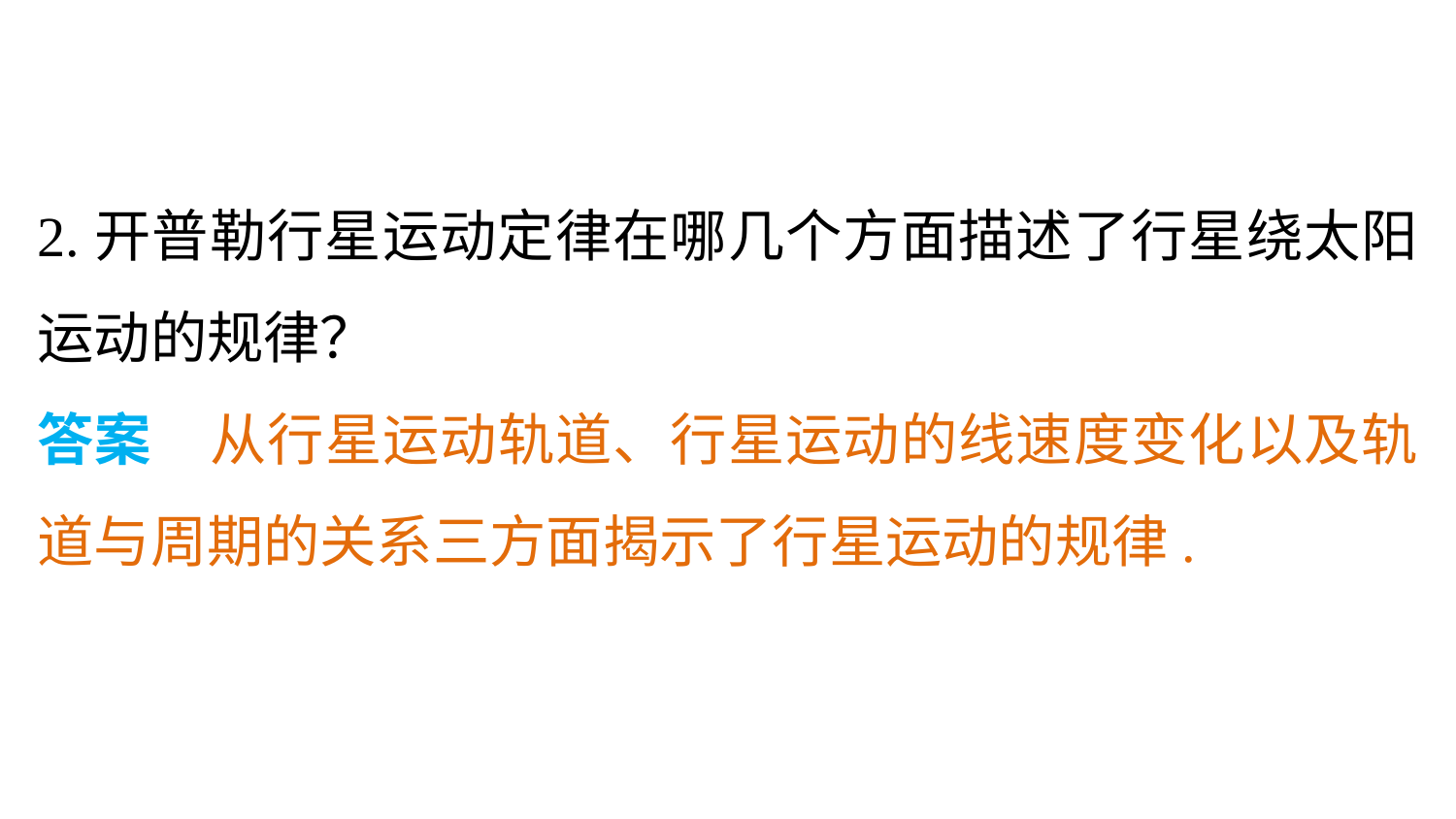

2.开普勒行星运动定律在哪几个方面描述了行星绕太阳运动的规律？
答案　从行星运动轨道、行星运动的线速度变化以及轨道与周期的关系三方面揭示了行星运动的规律.